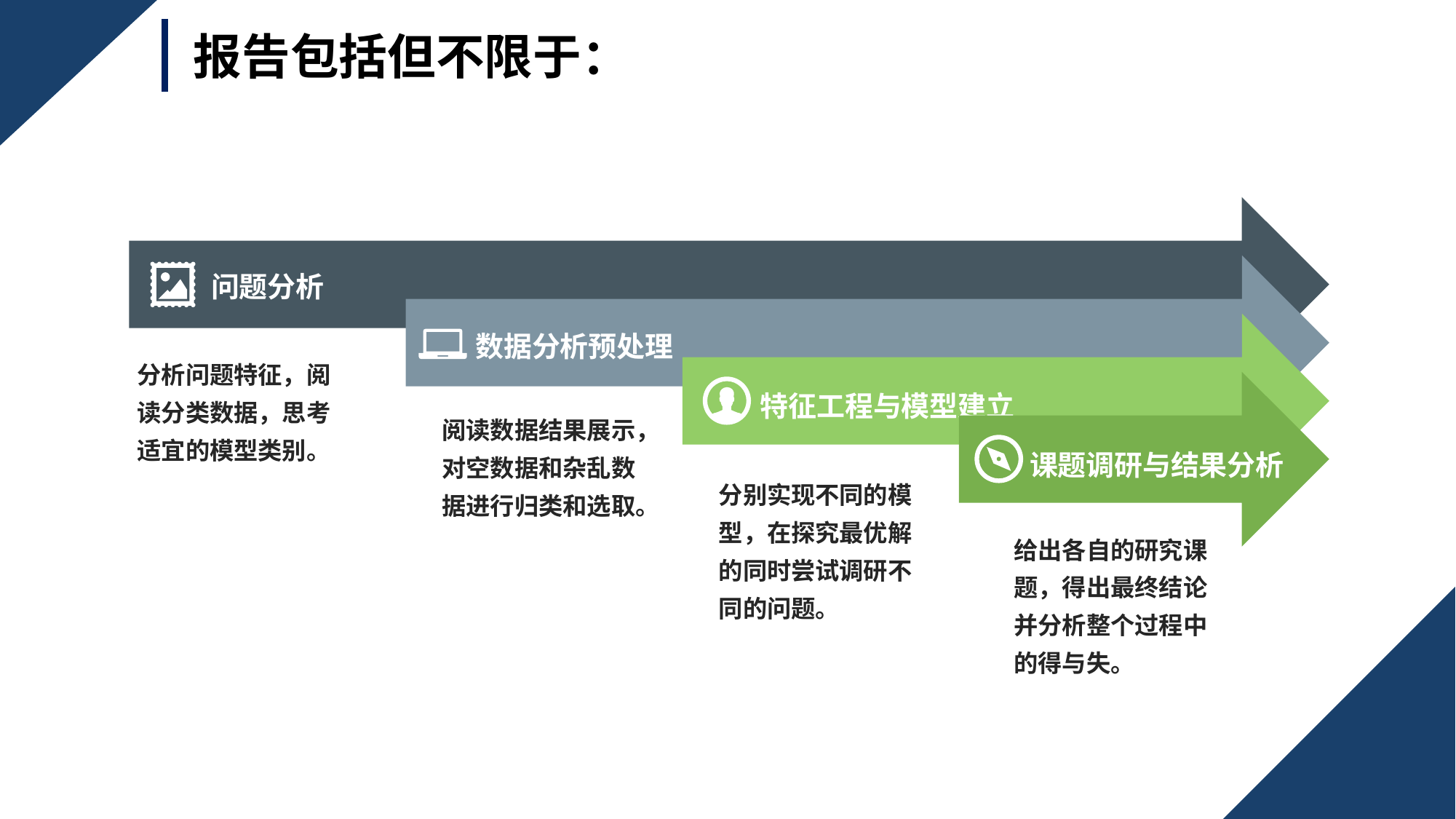

报告包括但不限于：

问题分析

数据分析预处理

阅读数据结果展示，对空数据和杂乱数据进行归类和选取。

特征工程与模型建立

分别实现不同的模型，在探究最优解的同时尝试调研不同的问题。
分析问题特征，阅读分类数据，思考适宜的模型类别。

课题调研与结果分析

给出各自的研究课题，得出最终结论并分析整个过程中的得与失。